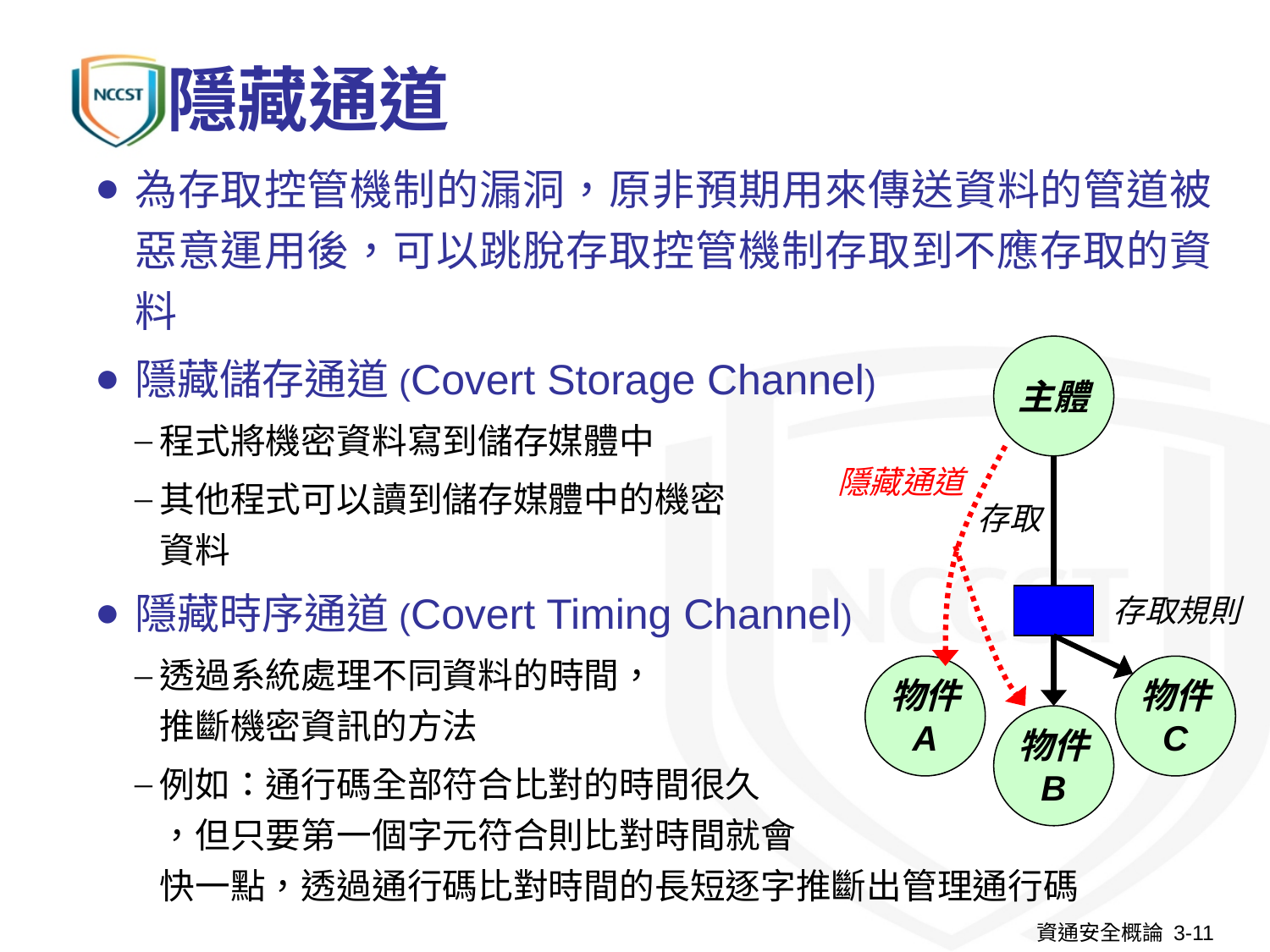

# 隱藏通道
為存取控管機制的漏洞，原非預期用來傳送資料的管道被惡意運用後，可以跳脫存取控管機制存取到不應存取的資料
隱藏儲存通道(Covert Storage Channel)
程式將機密資料寫到儲存媒體中
其他程式可以讀到儲存媒體中的機密
資料
隱藏時序通道(Covert Timing Channel)
透過系統處理不同資料的時間，
推斷機密資訊的方法
例如：通行碼全部符合比對的時間很久
，但只要第一個字元符合則比對時間就會
快一點，透過通行碼比對時間的長短逐字推斷出管理通行碼
主體

隱藏通道
存取

存取規則

物件
A
物件
C
物件
B